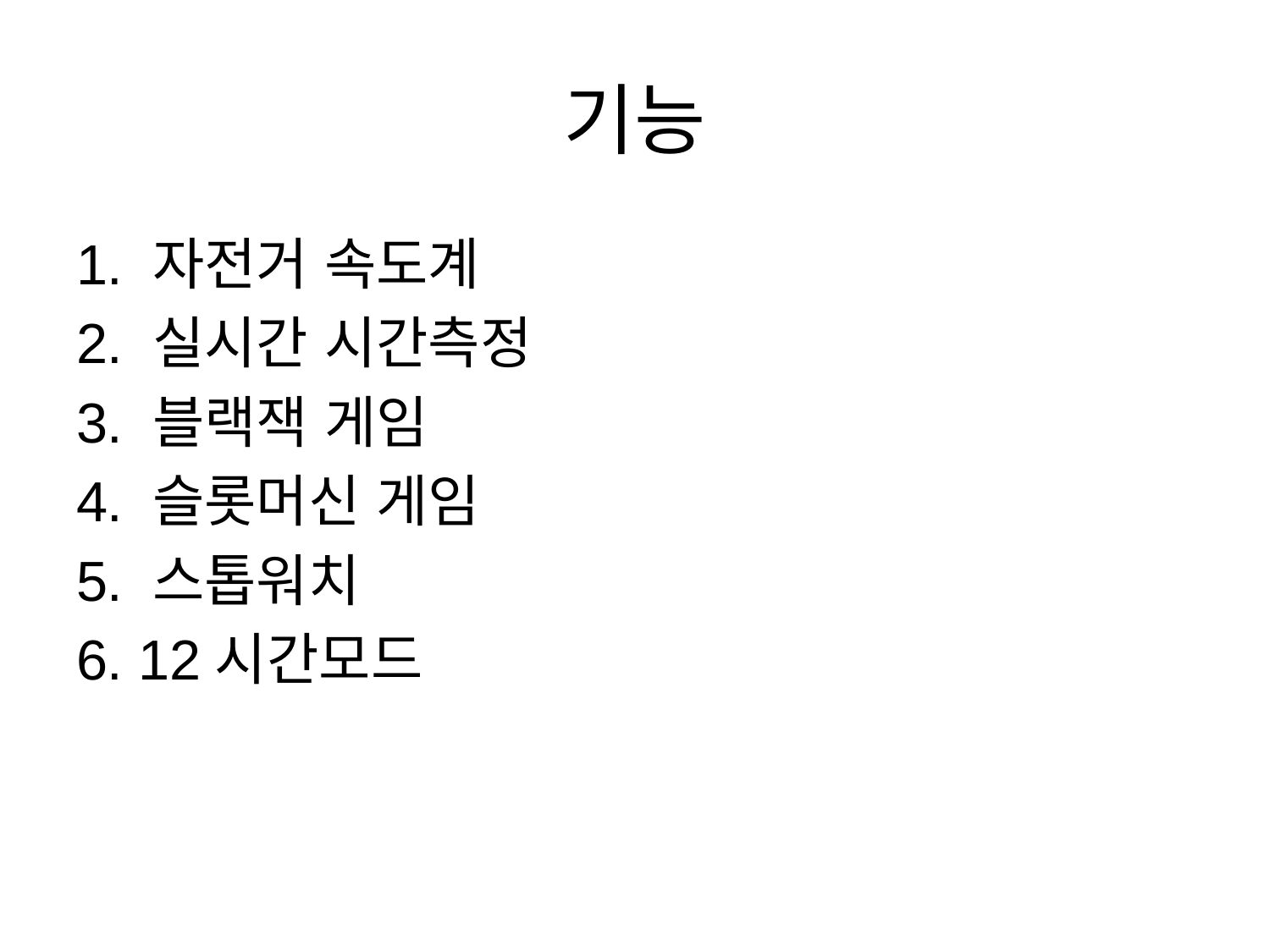

# 기능
1. 자전거 속도계
2. 실시간 시간측정
3. 블랙잭 게임
4. 슬롯머신 게임
5. 스톱워치
6. 12시간모드